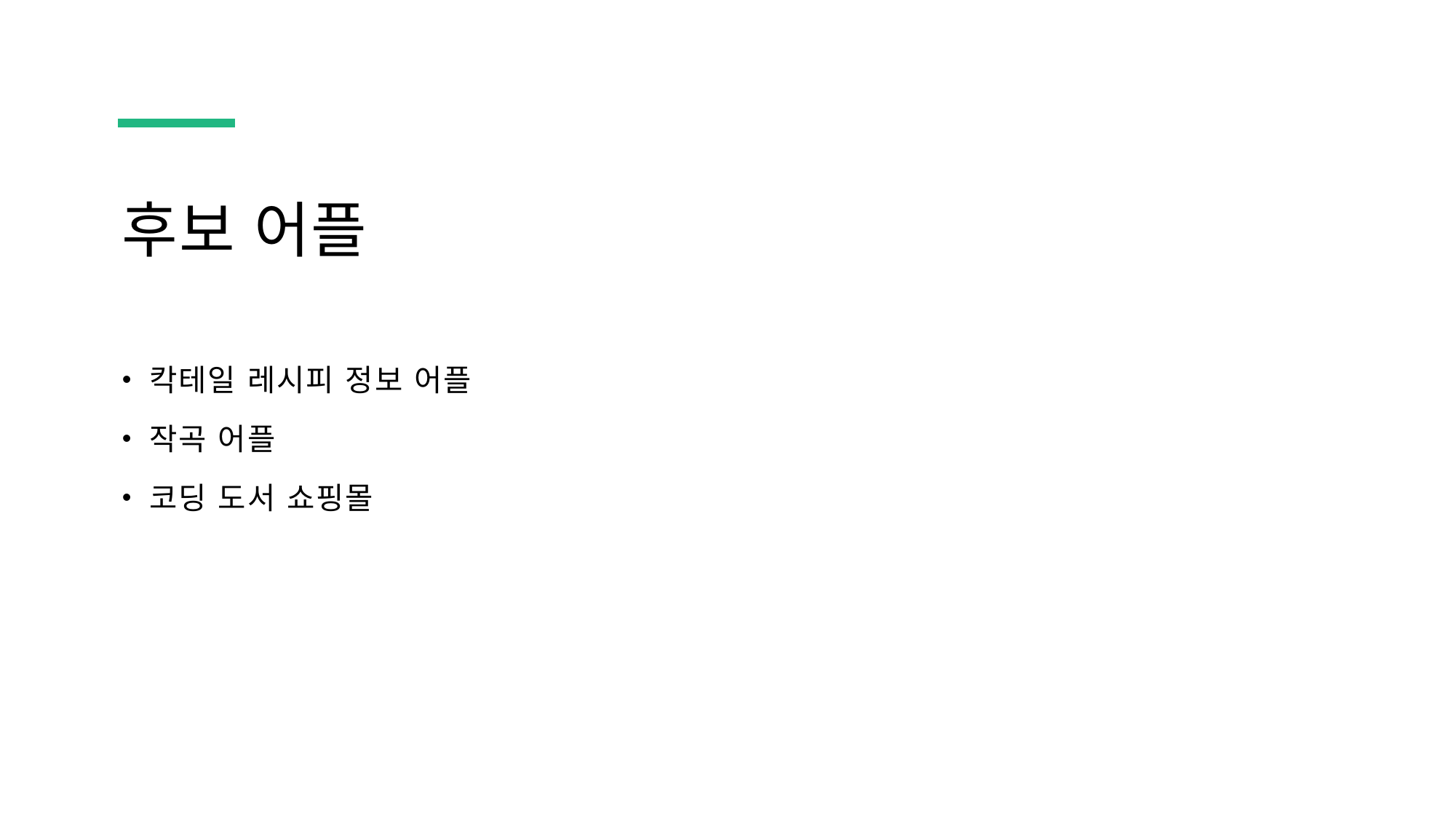

# 후보 어플
칵테일 레시피 정보 어플
작곡 어플
코딩 도서 쇼핑몰